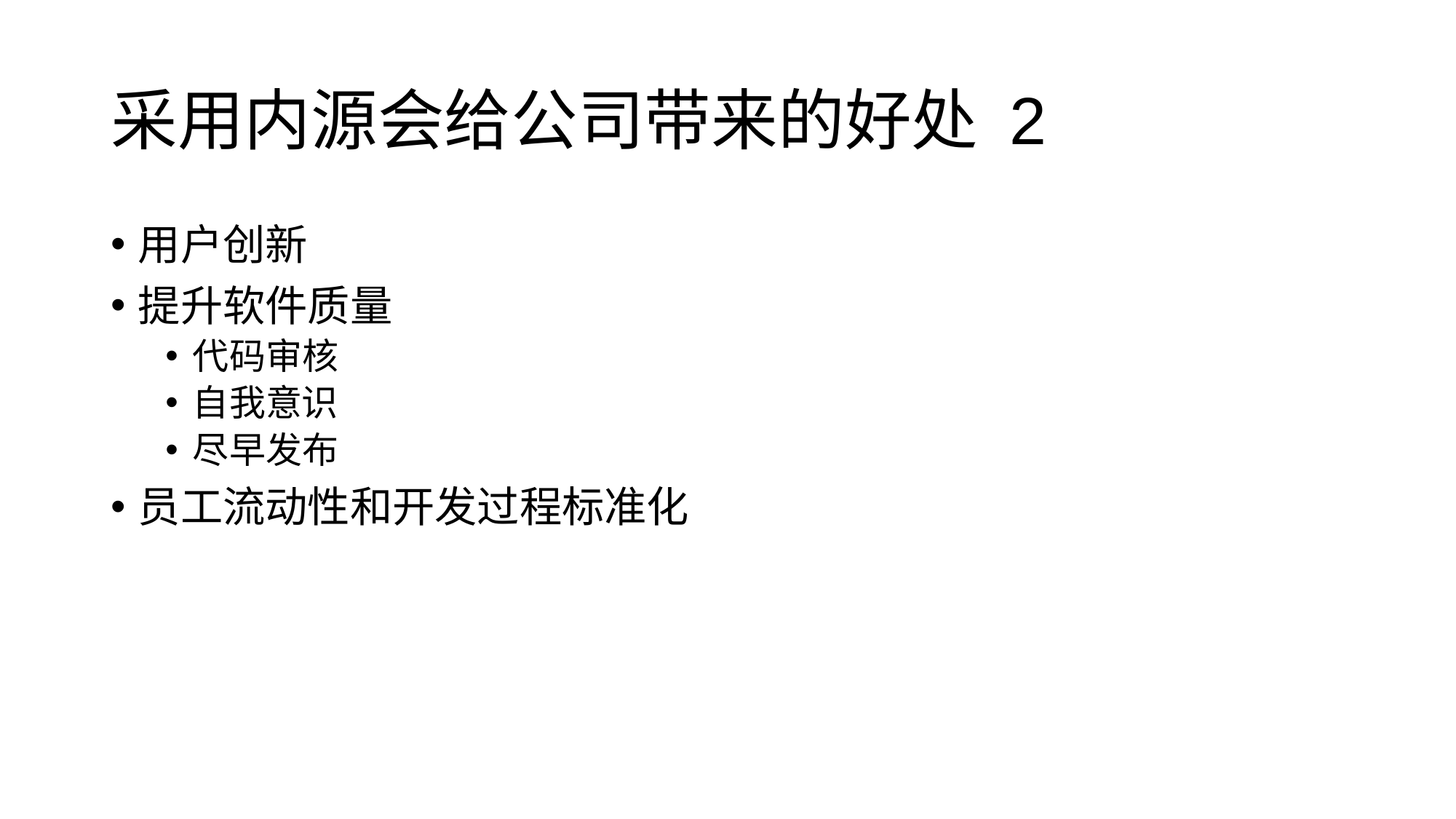

# 采用内源会给公司带来的好处 2
用户创新
提升软件质量
代码审核
自我意识
尽早发布
员工流动性和开发过程标准化